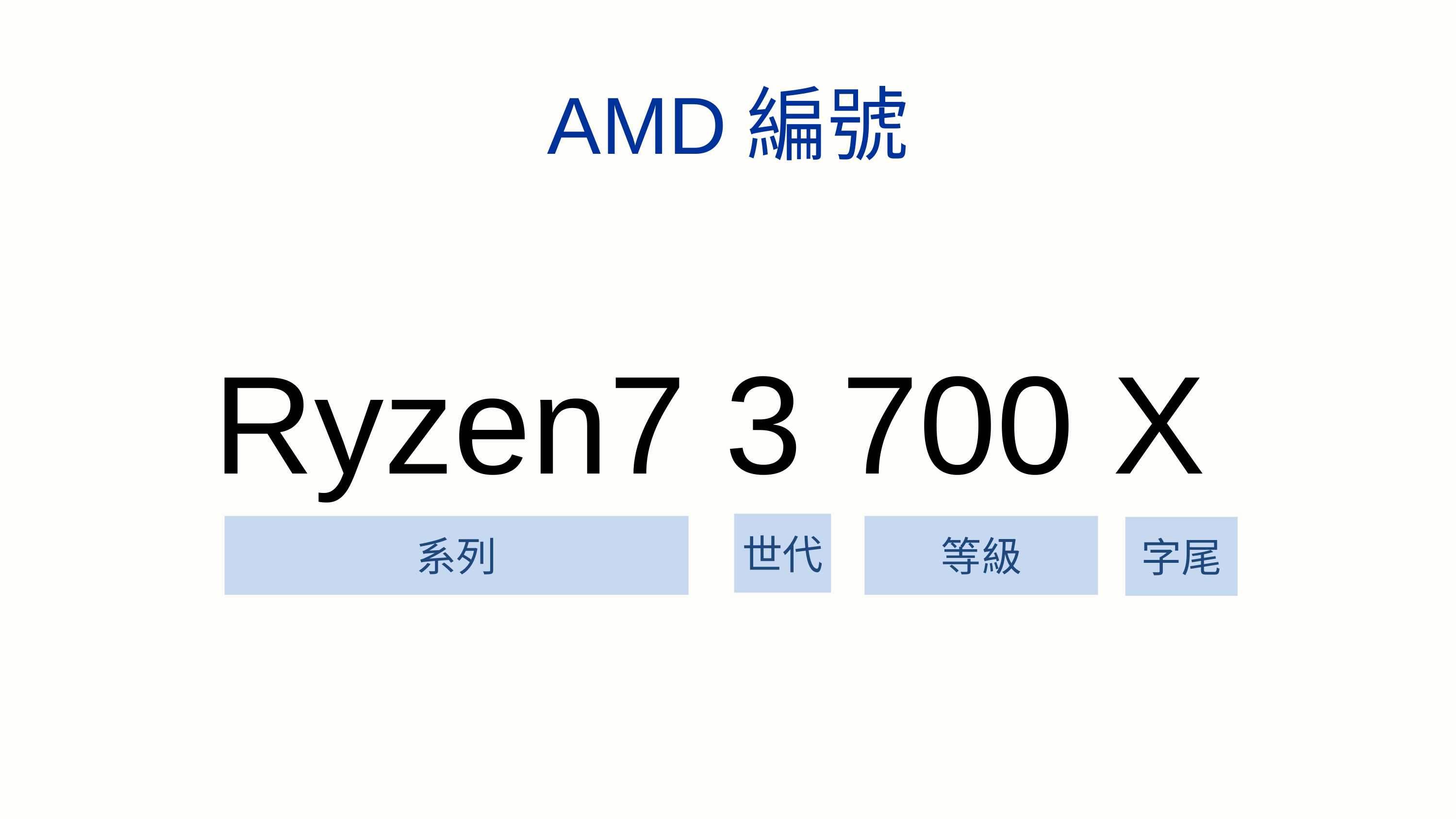

AMD編號
Ryzen7 3 700 X
世代
系列
等級
字尾